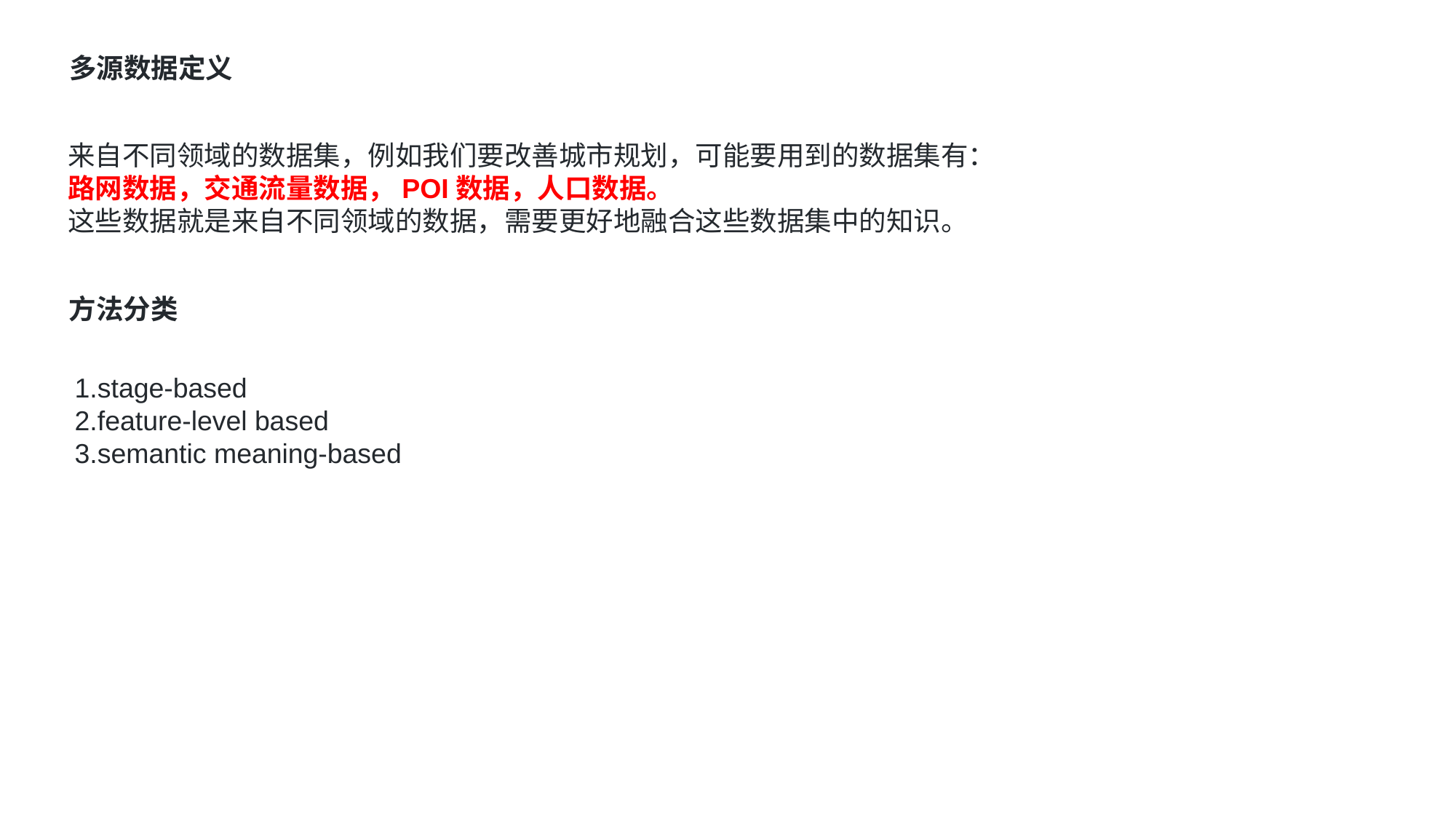

多源数据定义
来自不同领域的数据集，例如我们要改善城市规划，可能要用到的数据集有：路网数据，交通流量数据，POI数据，人口数据。
这些数据就是来自不同领域的数据，需要更好地融合这些数据集中的知识。
方法分类
1.stage-based
2.feature-level based
3.semantic meaning-based